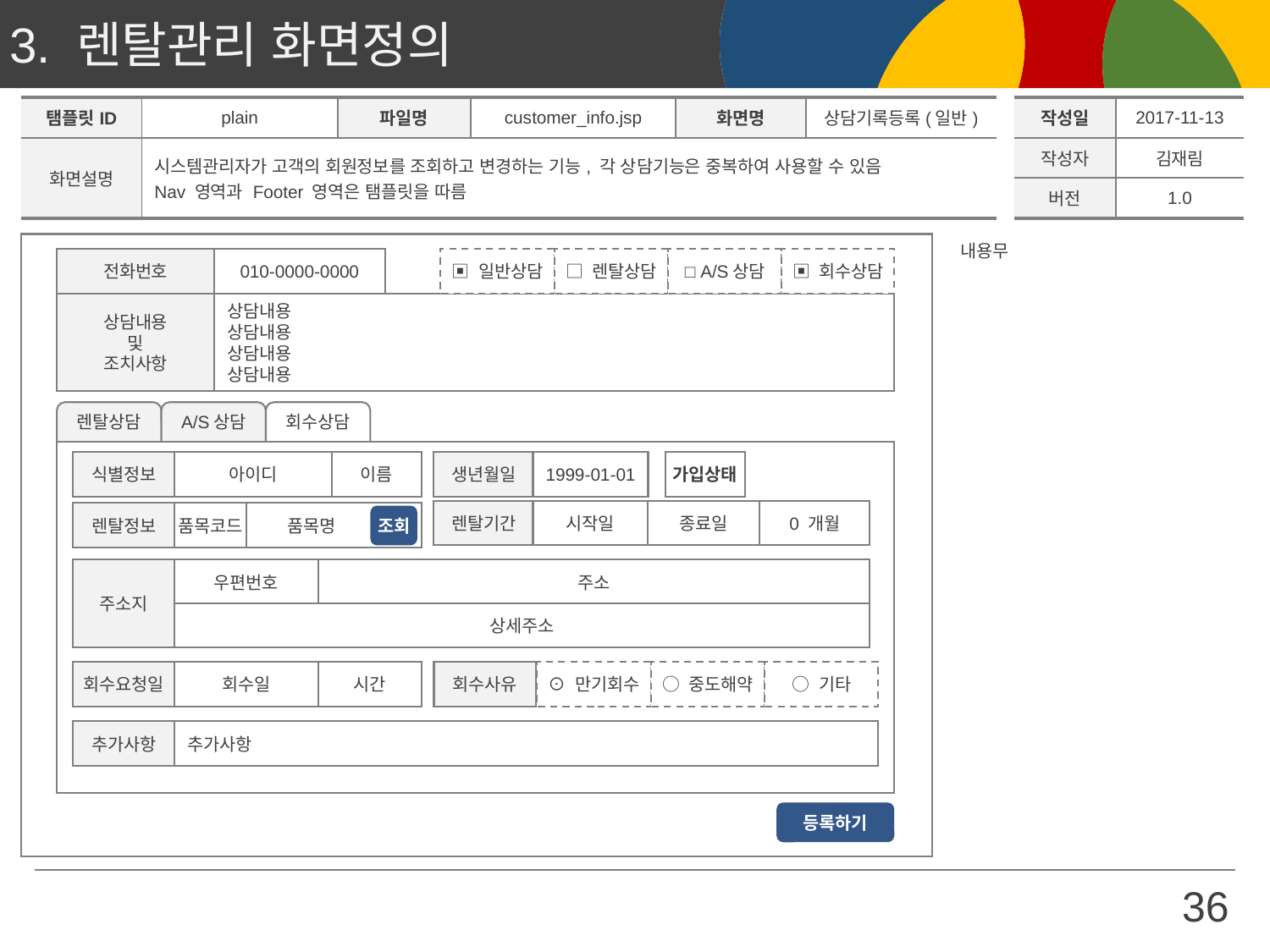

| 탬플릿ID | plain | 파일명 | customer\_info.jsp | 화면명 | 상담기록등록(일반) |  | 작성일 | 2017-11-13 |
| --- | --- | --- | --- | --- | --- | --- | --- | --- |
| 화면설명 | 시스템관리자가 고객의 회원정보를 조회하고 변경하는 기능, 각 상담기능은 중복하여 사용할 수 있음 Nav 영역과 Footer 영역은 탬플릿을 따름 |  |  |  |  |  | 작성자 | 김재림 |
|  |  |  |  |  |  |  | 버전 | 1.0 |

내용무
전화번호
010-0000-0000
▣ 일반상담
□ 렌탈상담
□ A/S상담
▣ 회수상담
상담내용
및
조치사항
상담내용
상담내용
상담내용
상담내용
회수상담
렌탈상담
A/S상담

식별정보
아이디
이름
생년월일
1999-01-01
가입상태
렌탈기간
시작일
종료일
0 개월
렌탈정보
품목코드
     품목명
조회
주소지
우편번호
주소
상세주소
회수일
시간
회수요청일
회수사유
⊙ 만기회수
○ 중도해약
○ 기타
추가사항
추가사항
등록하기